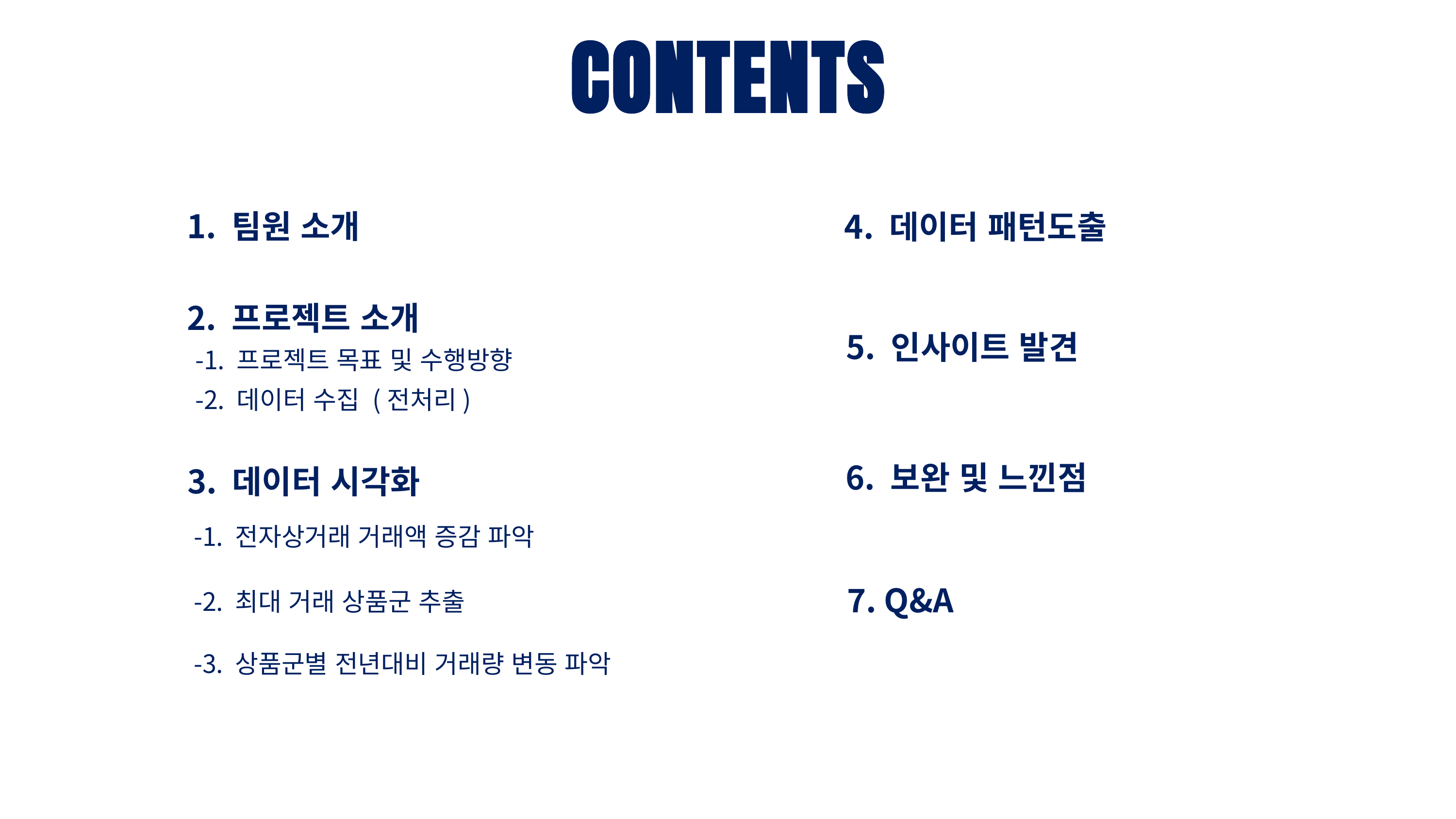

CONTENTS
1. 팀원 소개
4. 데이터 패턴도출
5. 인사이트 발견
6. 보완 및 느낀점
7. Q&A
2. 프로젝트 소개
-1. 프로젝트 목표 및 수행방향
-2. 데이터 수집 (전처리)
3. 데이터 시각화
-1. 전자상거래 거래액 증감 파악
-2. 최대 거래 상품군 추출
-3. 상품군별 전년대비 거래량 변동 파악